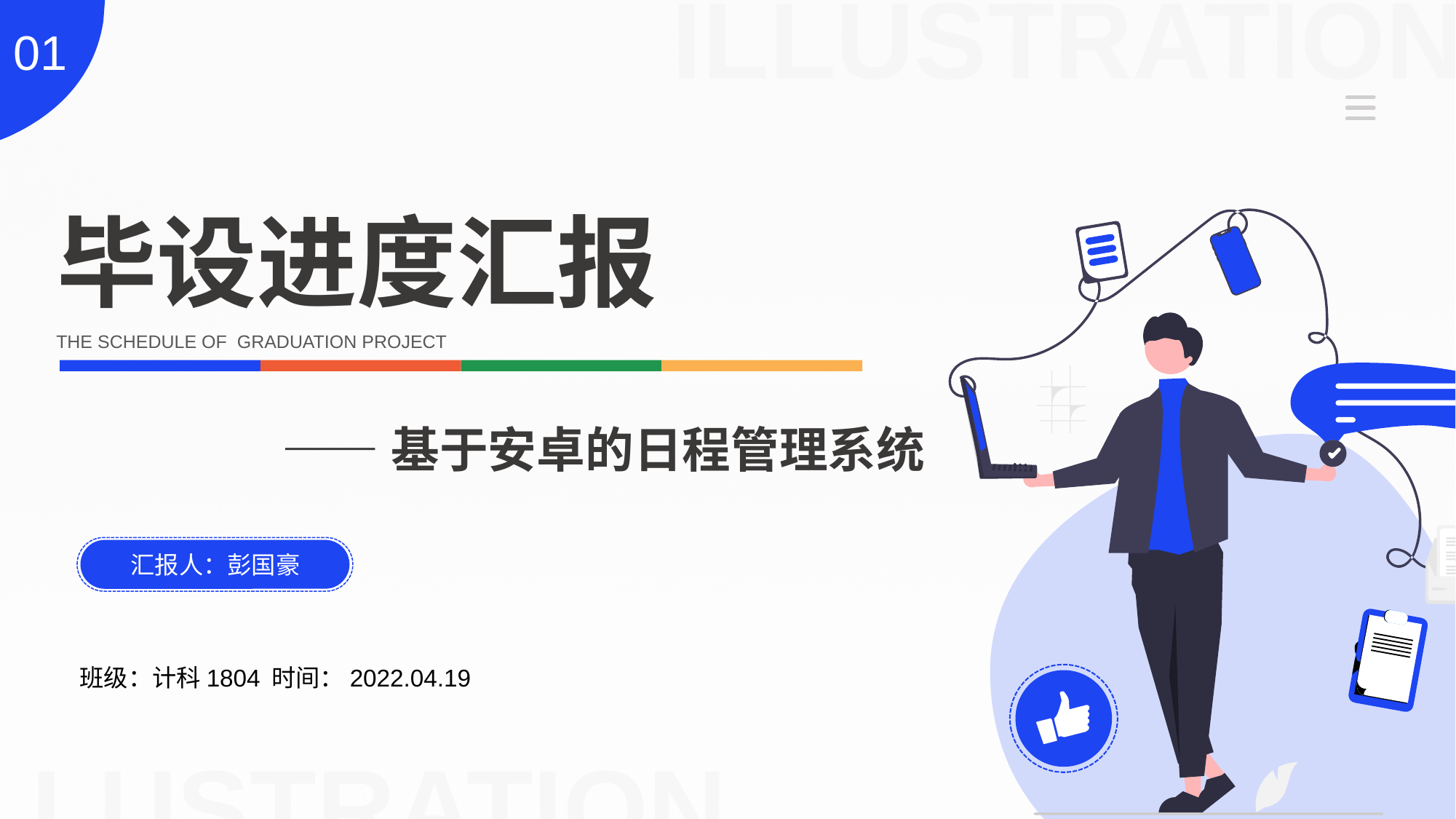

ILLUSTRATION
01
毕设进度汇报
THE SCHEDULE OF  GRADUATION PROJECT

——基于安卓的日程管理系统

汇报人：彭国豪
班级：计科1804
时间：2022.04.19
ILLUSTRATION